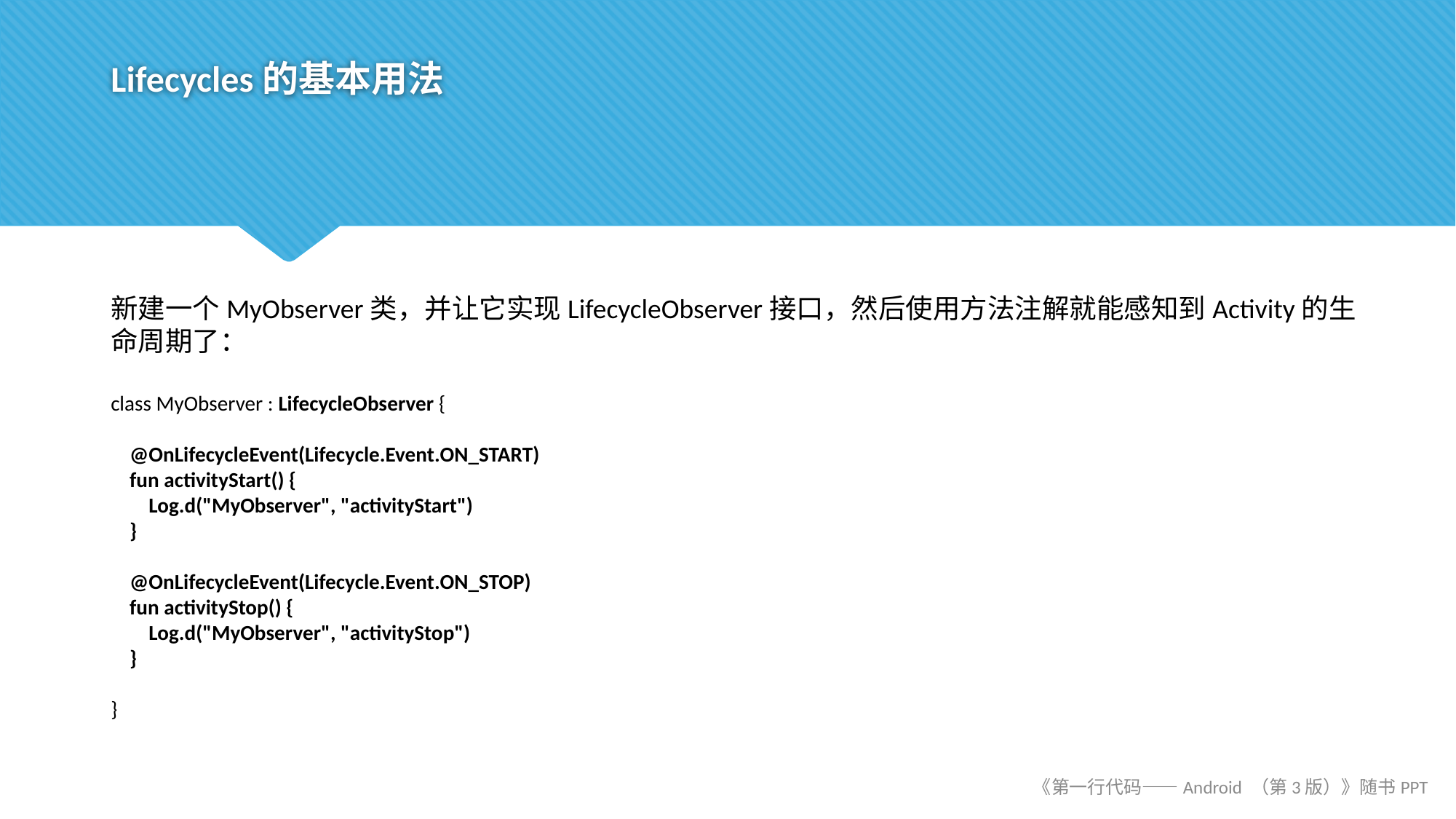

# Lifecycles的基本用法
新建一个MyObserver类，并让它实现LifecycleObserver接口，然后使用方法注解就能感知到Activity的生命周期了：
class MyObserver : LifecycleObserver {

    @OnLifecycleEvent(Lifecycle.Event.ON_START)
    fun activityStart() {
        Log.d("MyObserver", "activityStart")
    }

    @OnLifecycleEvent(Lifecycle.Event.ON_STOP)
    fun activityStop() {
        Log.d("MyObserver", "activityStop")
    }

}